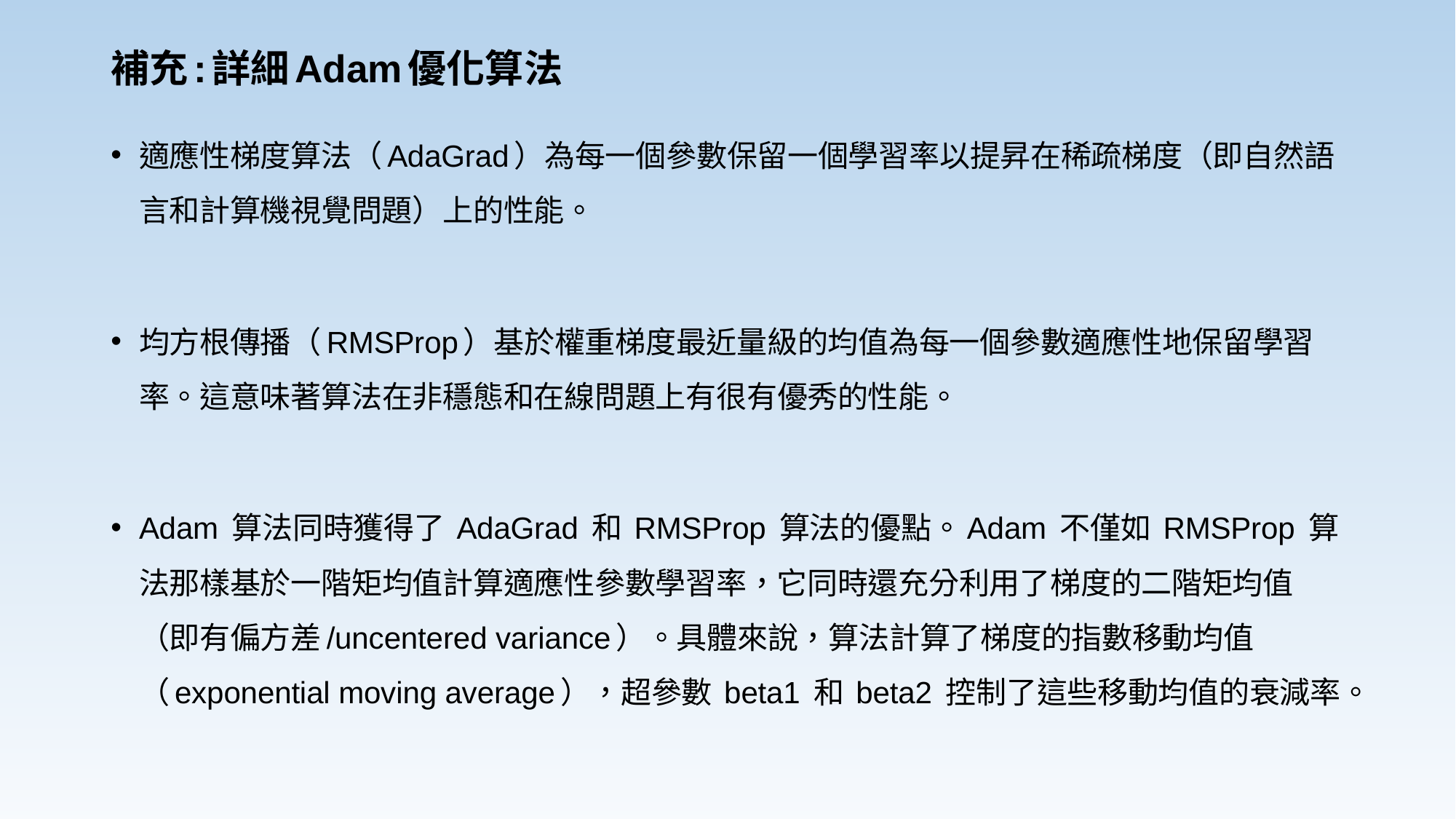

# 補充:詳細Adam優化算法
適應性梯度算法（AdaGrad）為每一個參數保留一個學習率以提昇在稀疏梯度（即自然語言和計算機視覺問題）上的性能。

均方根傳播（RMSProp）基於權重梯度最近量級的均值為每一個參數適應性地保留學習率。這意味著算法在非穩態和在線問題上有很有優秀的性能。

Adam 算法同時獲得了 AdaGrad 和 RMSProp 算法的優點。Adam 不僅如 RMSProp 算法那樣基於一階矩均值計算適應性參數學習率，它同時還充分利用了梯度的二階矩均值（即有偏方差/uncentered variance）。具體來說，算法計算了梯度的指數移動均值（exponential moving average），超參數 beta1 和 beta2 控制了這些移動均值的衰減率。